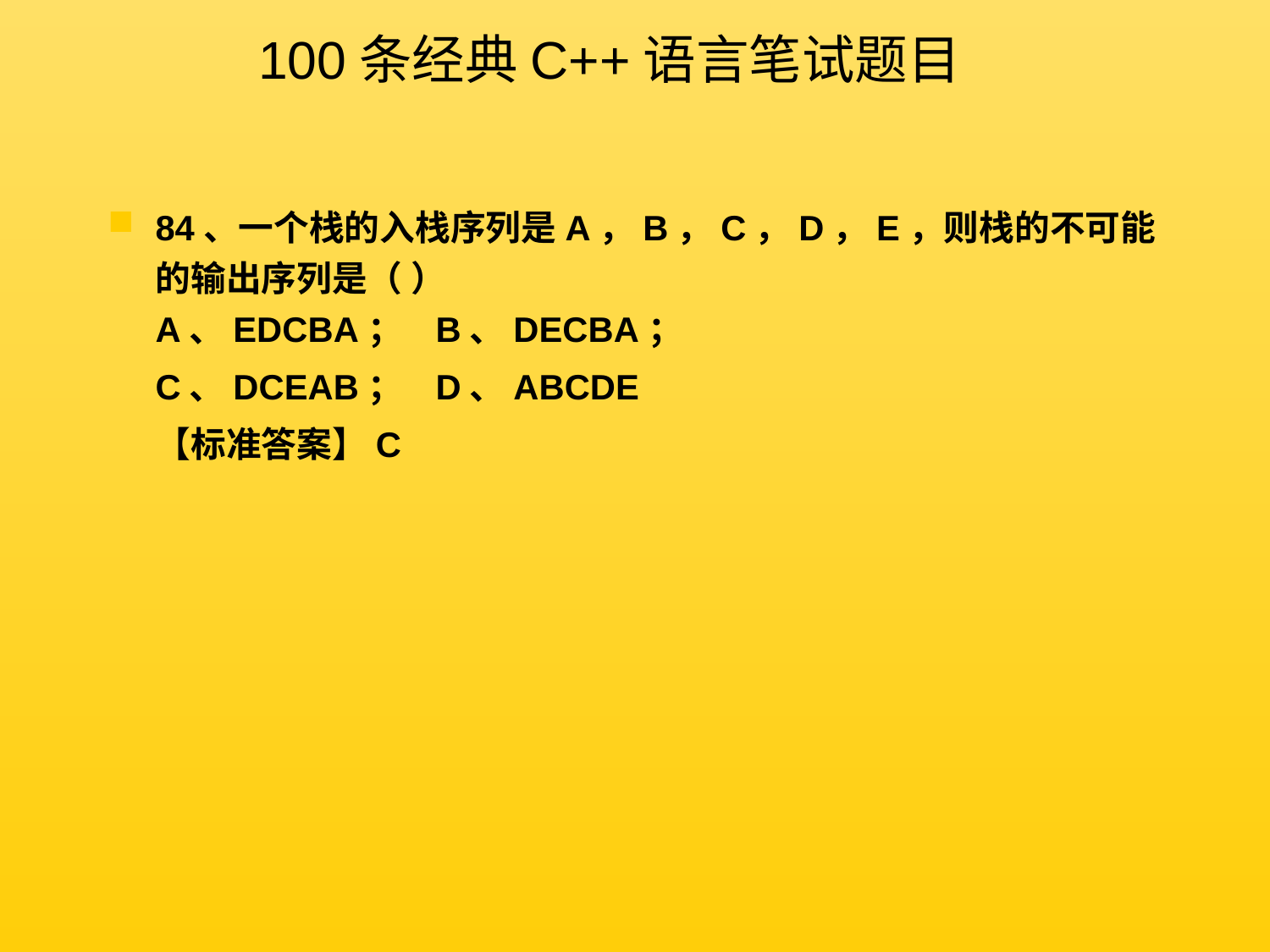

100条经典C++语言笔试题目
84、一个栈的入栈序列是A，B，C，D，E，则栈的不可能的输出序列是（ ）
A、EDCBA；   B、DECBA；
	C、DCEAB；   D、ABCDE
	【标准答案】C